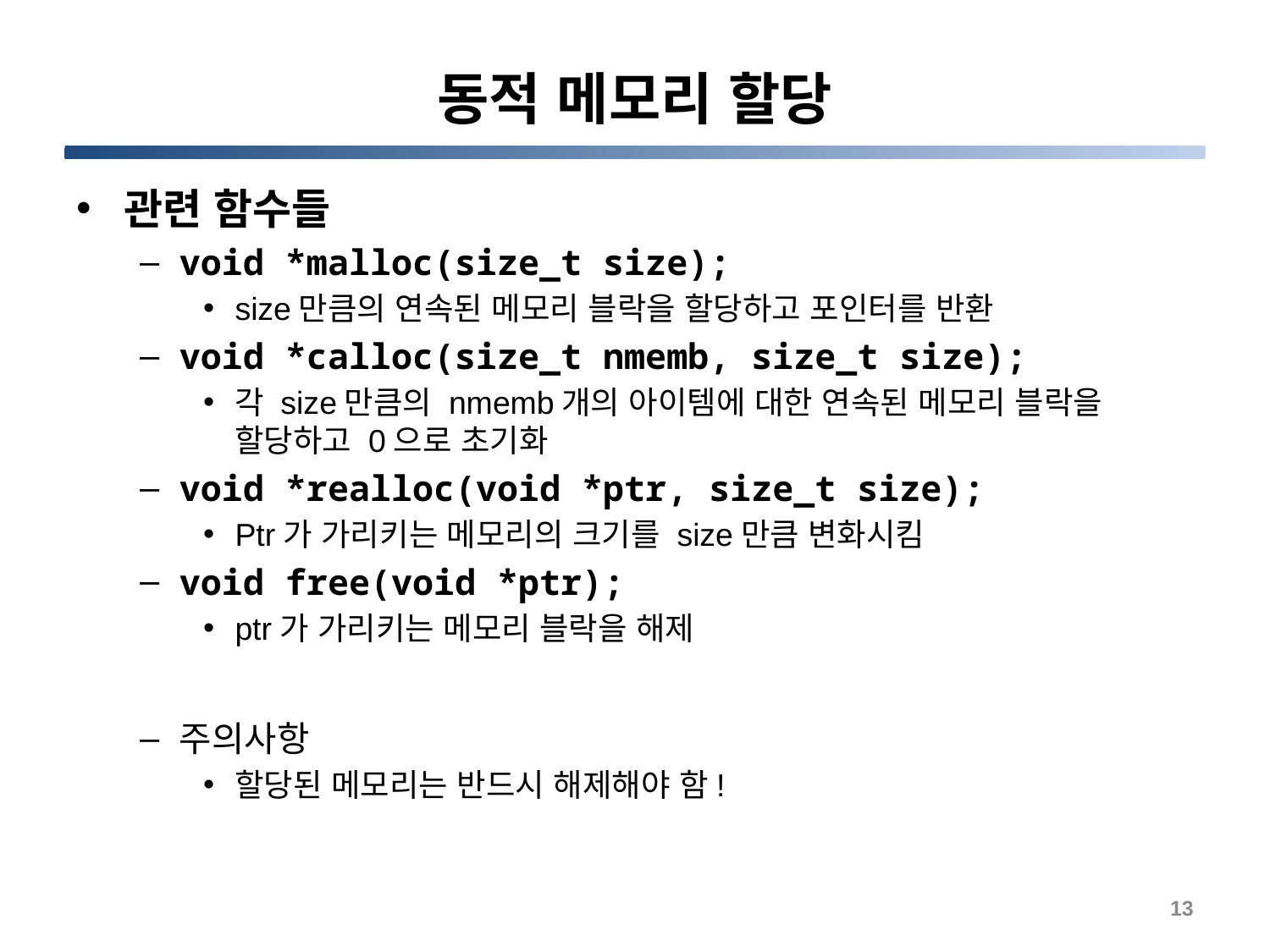

# 동적 메모리 할당
관련 함수들
void *malloc(size_t size);
size만큼의 연속된 메모리 블락을 할당하고 포인터를 반환
void *calloc(size_t nmemb, size_t size);
각 size만큼의 nmemb개의 아이템에 대한 연속된 메모리 블락을 할당하고 0으로 초기화
void *realloc(void *ptr, size_t size);
Ptr가 가리키는 메모리의 크기를 size만큼 변화시킴
void free(void *ptr);
ptr가 가리키는 메모리 블락을 해제

주의사항
할당된 메모리는 반드시 해제해야 함!
13